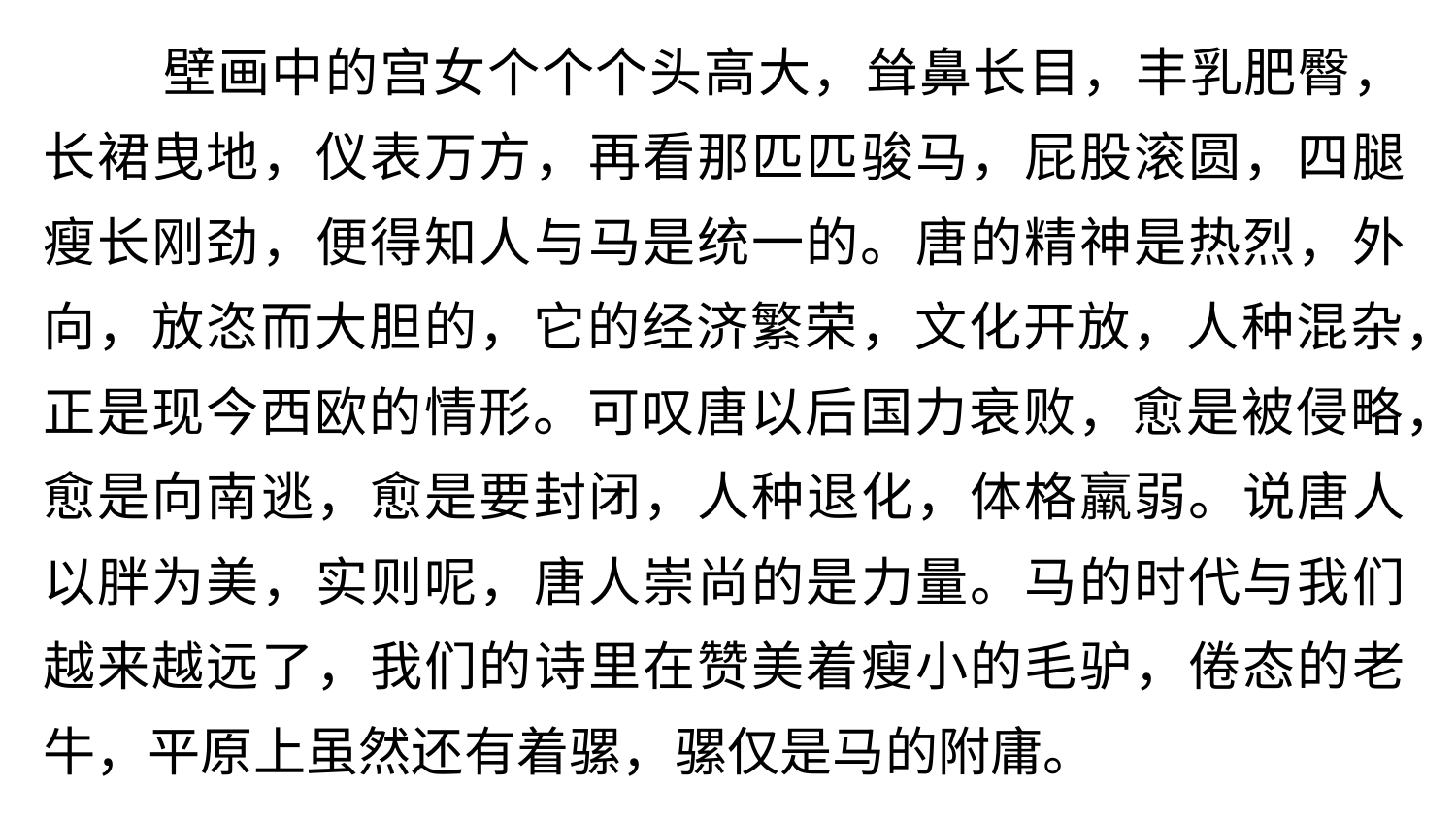

壁画中的宫女个个个头高大，耸鼻长目，丰乳肥臀，长裙曳地，仪表万方，再看那匹匹骏马，屁股滚圆，四腿瘦长刚劲，便得知人与马是统一的。唐的精神是热烈，外向，放恣而大胆的，它的经济繁荣，文化开放，人种混杂，正是现今西欧的情形。可叹唐以后国力衰败，愈是被侵略，愈是向南逃，愈是要封闭，人种退化，体格羸弱。说唐人以胖为美，实则呢，唐人崇尚的是力量。马的时代与我们越来越远了，我们的诗里在赞美着瘦小的毛驴，倦态的老牛，平原上虽然还有着骡，骡仅是马的附庸。